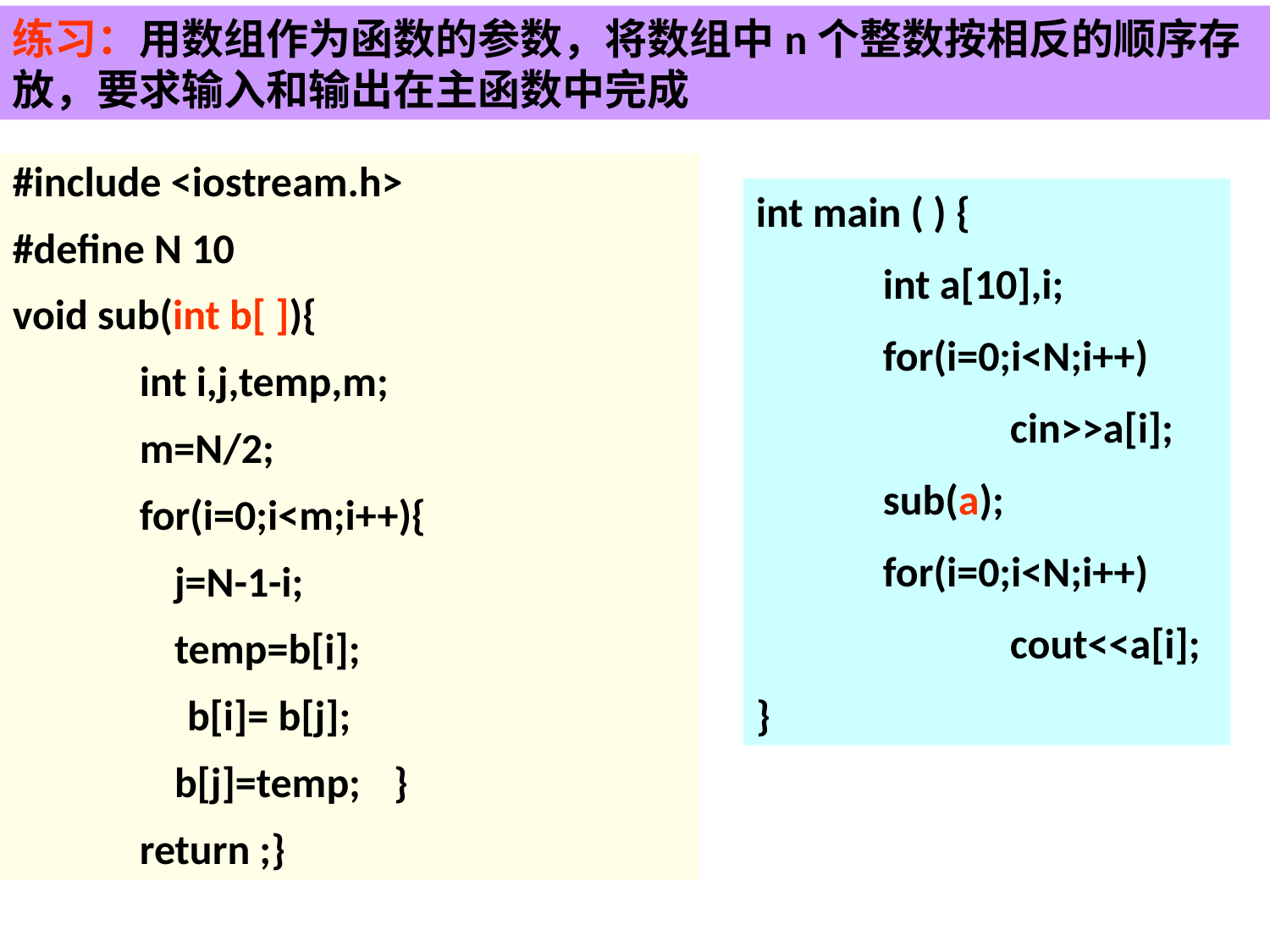

练习：用数组作为函数的参数，将数组中n个整数按相反的顺序存放，要求输入和输出在主函数中完成
#include <iostream.h>
#define N 10
void sub(int b[ ]){
	int i,j,temp,m;
	m=N/2;
	for(i=0;i<m;i++){
                 j=N-1-i;
                 temp=b[i];
	     b[i]= b[j];
                 b[j]=temp;	}
	return ;}
int main ( ) {
	int a[10],i;
	for(i=0;i<N;i++)
		cin>>a[i];
	sub(a);
	for(i=0;i<N;i++)
		cout<<a[i];
}